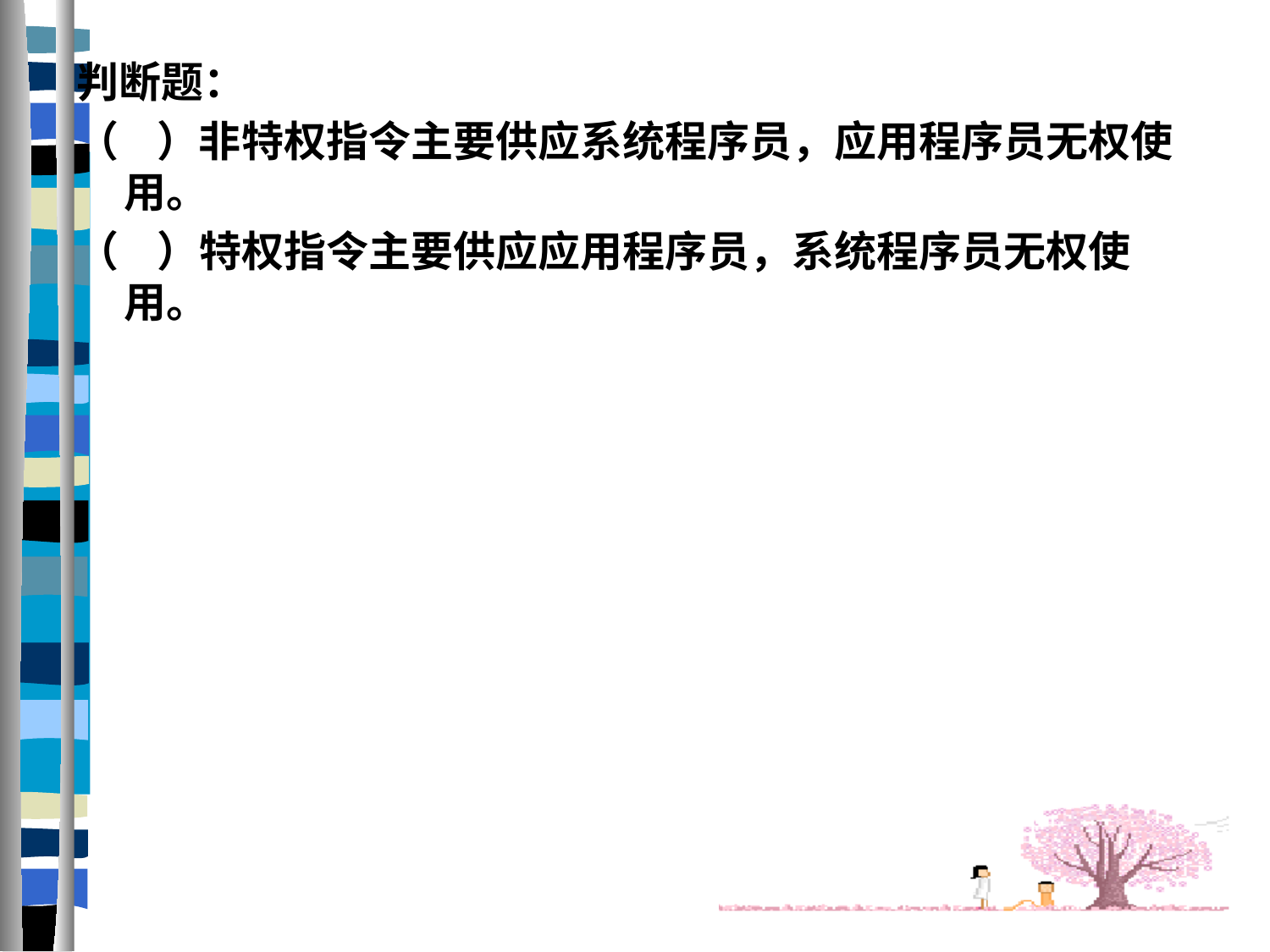

判断题：
（    ）非特权指令主要供应系统程序员，应用程序员无权使用。
（    ）特权指令主要供应应用程序员，系统程序员无权使用。